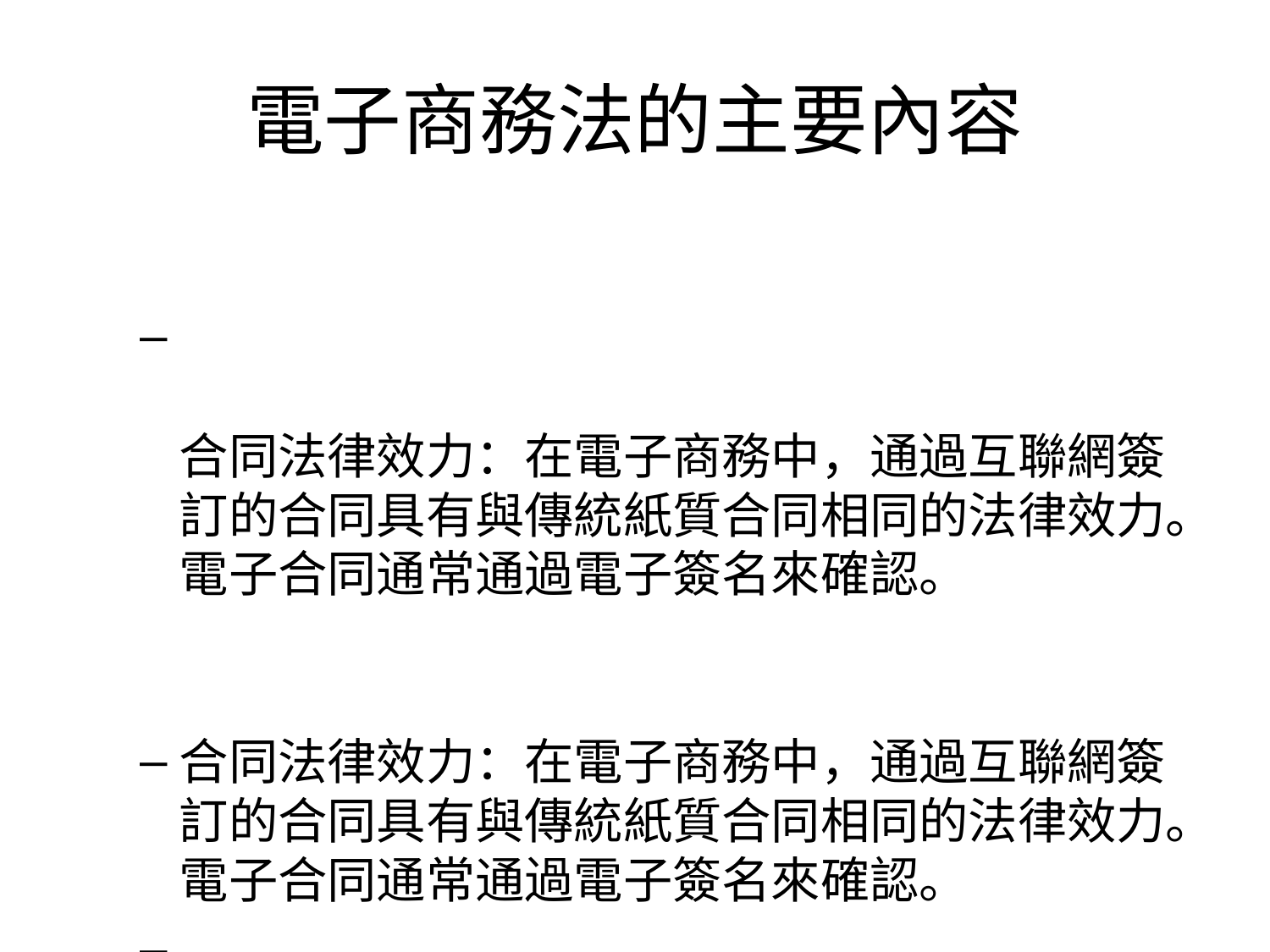

# 電子商務法的主要內容

合同法律效力：在電子商務中，通過互聯網簽訂的合同具有與傳統紙質合同相同的法律效力。電子合同通常通過電子簽名來確認。
合同法律效力：在電子商務中，通過互聯網簽訂的合同具有與傳統紙質合同相同的法律效力。電子合同通常通過電子簽名來確認。
消費者保護：法律規定了電子商務平台和賣家的責任，如商品信息真實性、售後服務保障和退換貨政策等，以保護消費者的合法權益。
消費者保護：法律規定了電子商務平台和賣家的責任，如商品信息真實性、售後服務保障和退換貨政策等，以保護消費者的合法權益。
電子支付規範：電子商務中的支付行為需要遵守相關的金融法律和規範，包括支付安全和資金清算等方面的要求。
電子支付規範：電子商務中的支付行為需要遵守相關的金融法律和規範，包括支付安全和資金清算等方面的要求。
數據保護：企業在進行電子商務活動時，必須遵守數據保護法律，確保用戶的個人數據安全，防止數據洩露和濫用。
數據保護：企業在進行電子商務活動時，必須遵守數據保護法律，確保用戶的個人數據安全，防止數據洩露和濫用。